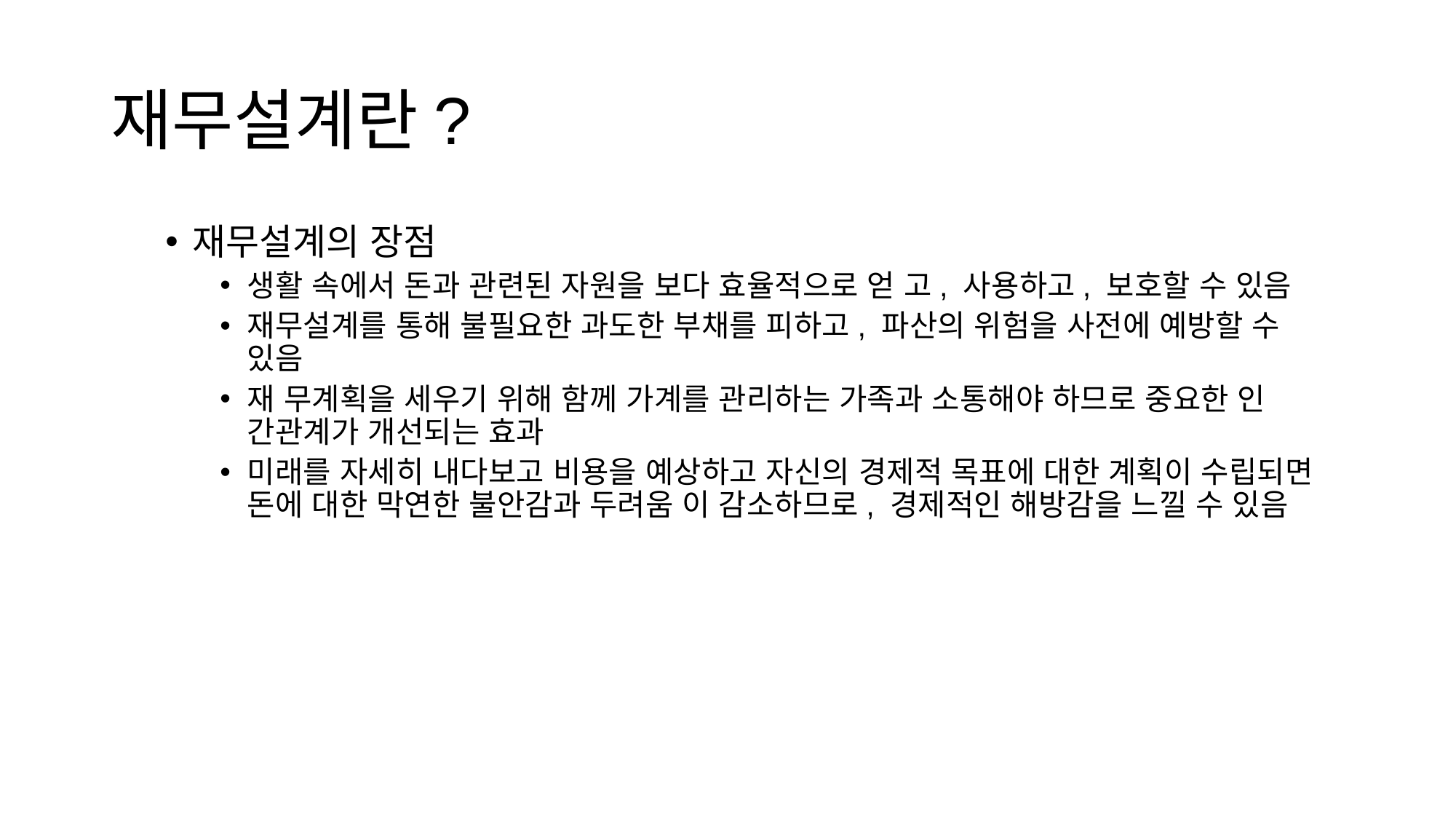

# 재무설계란?
재무설계의 장점
생활 속에서 돈과 관련된 자원을 보다 효율적으로 얻 고, 사용하고, 보호할 수 있음
재무설계를 통해 불필요한 과도한 부채를 피하고, 파산의 위험을 사전에 예방할 수 있음
재 무계획을 세우기 위해 함께 가계를 관리하는 가족과 소통해야 하므로 중요한 인 간관계가 개선되는 효과
미래를 자세히 내다보고 비용을 예상하고 자신의 경제적 목표에 대한 계획이 수립되면 돈에 대한 막연한 불안감과 두려움 이 감소하므로, 경제적인 해방감을 느낄 수 있음